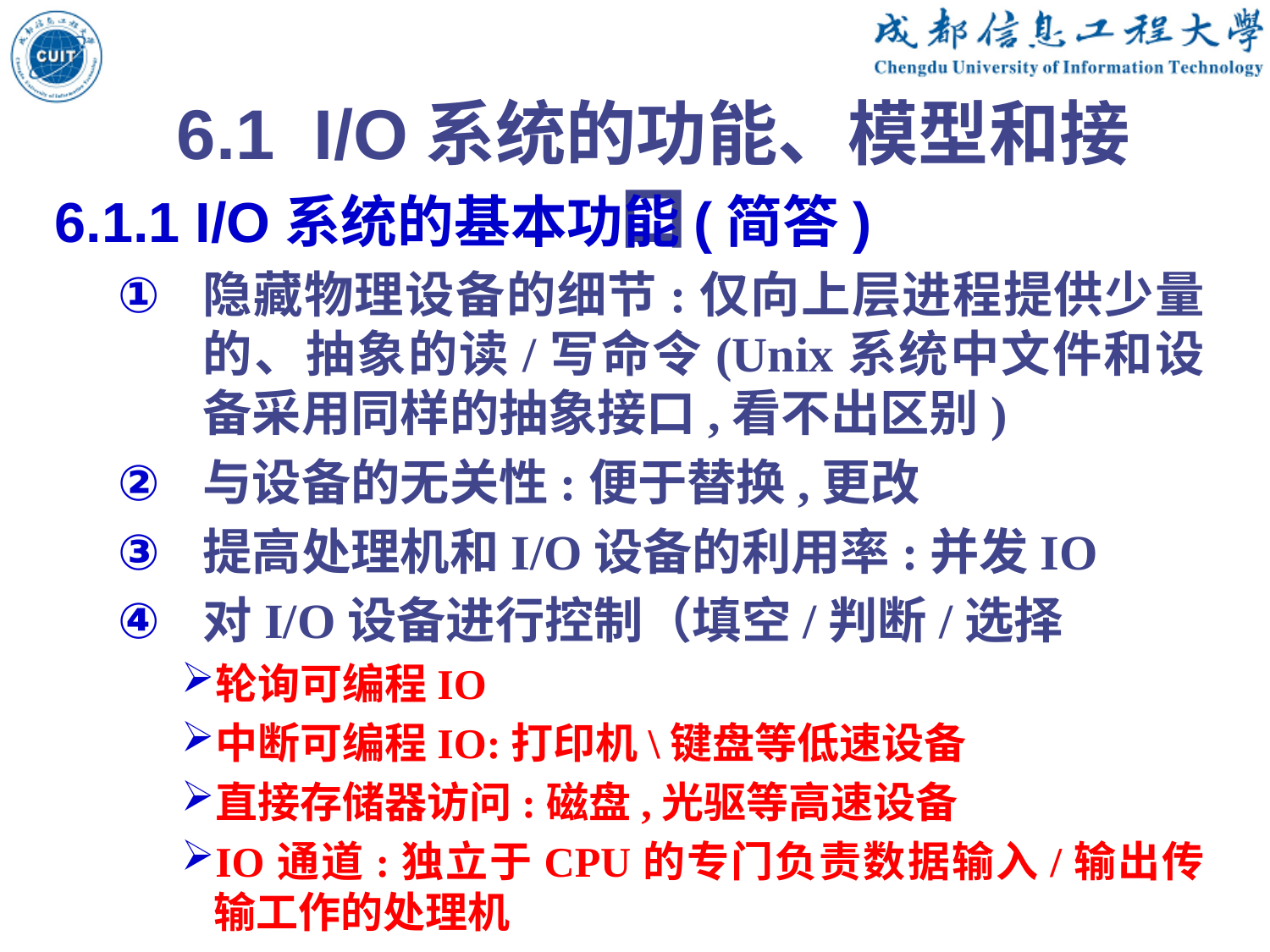

6.1  I/O系统的功能、模型和接口
6.1.1 I/O系统的基本功能(简答)
隐藏物理设备的细节:仅向上层进程提供少量的、抽象的读/写命令(Unix系统中文件和设备采用同样的抽象接口,看不出区别)
与设备的无关性:便于替换,更改
提高处理机和I/O设备的利用率:并发IO
对I/O设备进行控制（填空/判断/选择
轮询可编程IO
中断可编程IO:打印机\键盘等低速设备
直接存储器访问:磁盘,光驱等高速设备
IO通道:独立于CPU的专门负责数据输入/输出传输工作的处理机